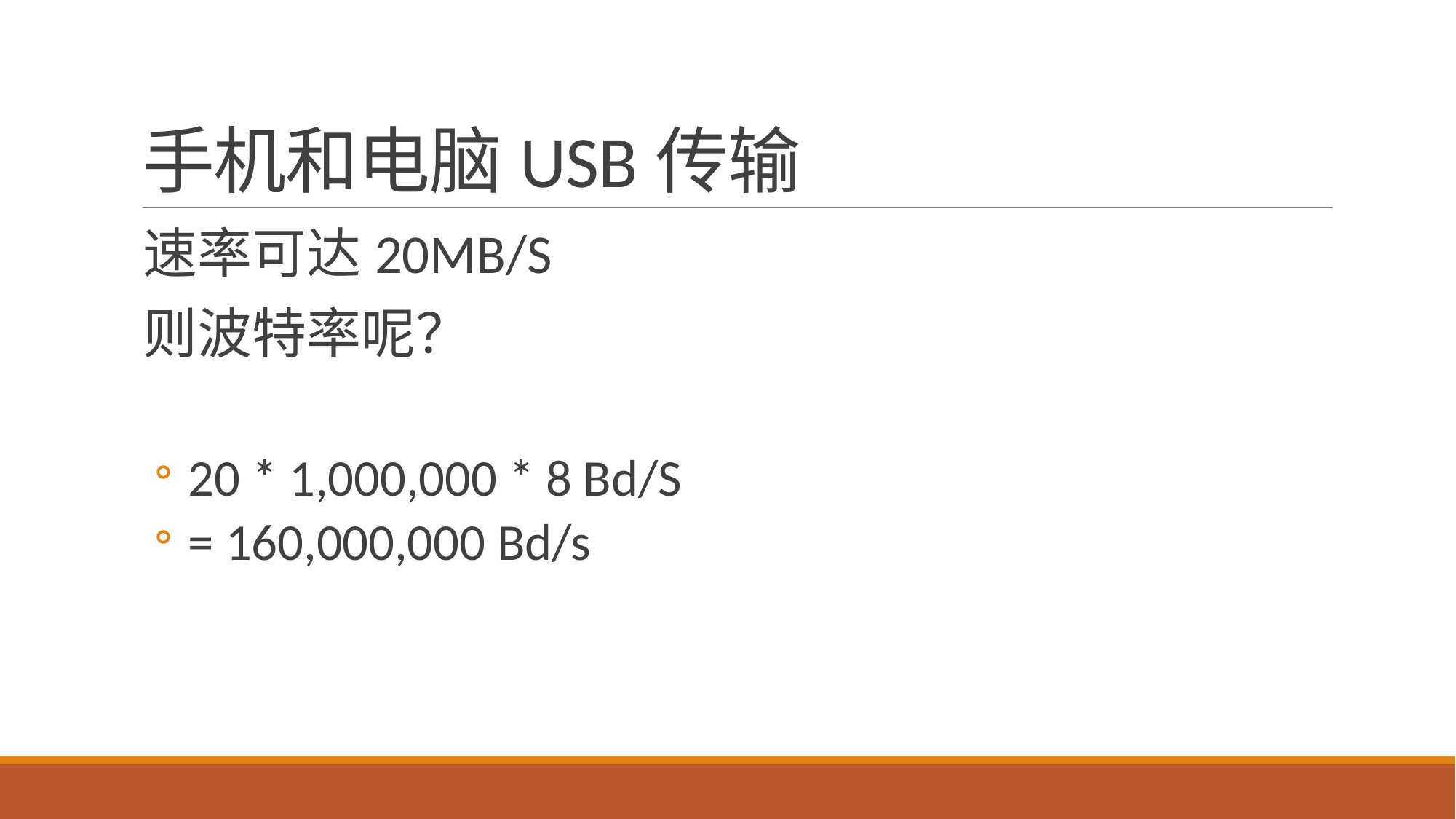

# 手机和电脑USB传输
速率可达20MB/S
则波特率呢？

 20 * 1,000,000 * 8 Bd/S
 = 160,000,000 Bd/s